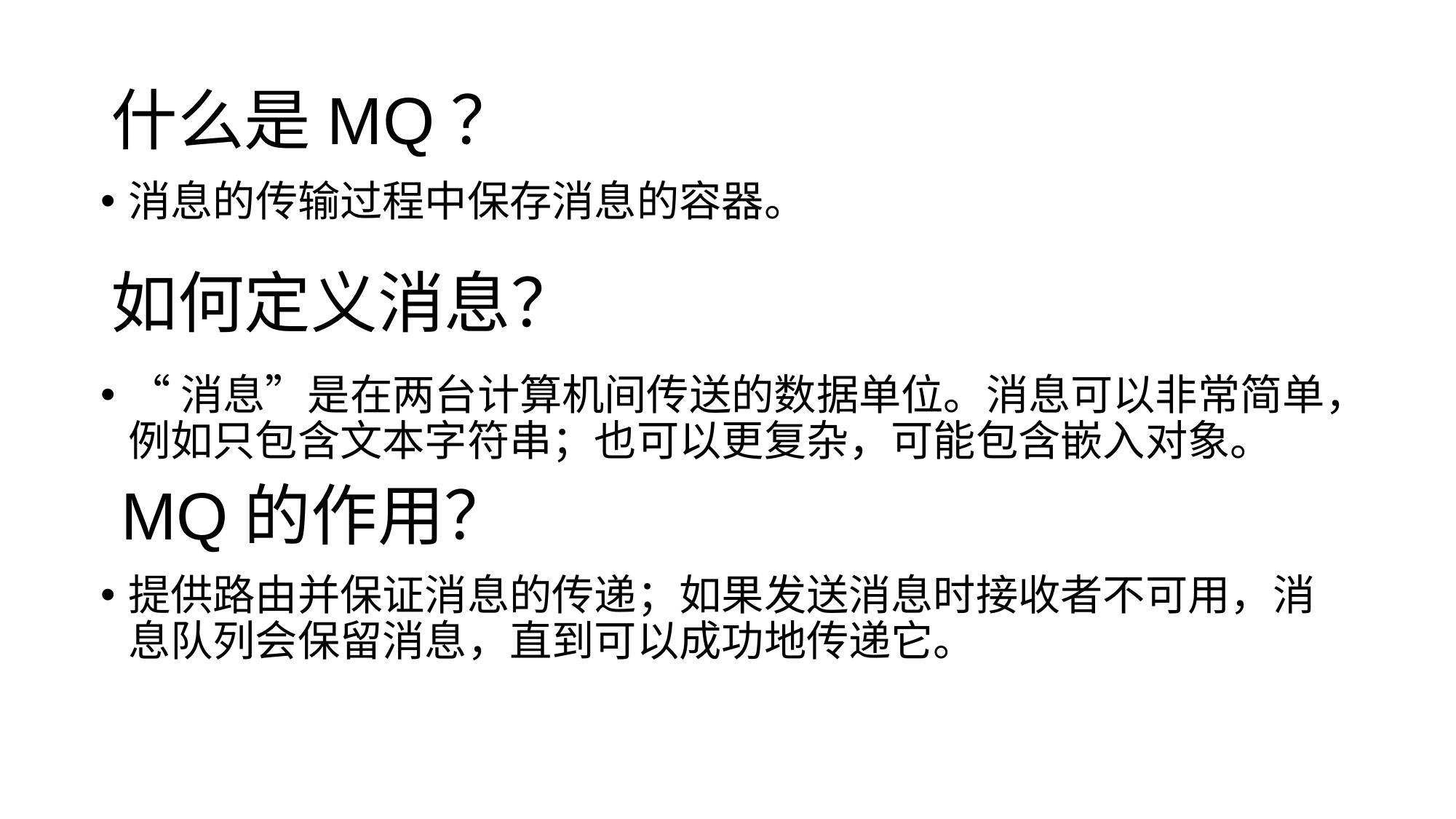

# 什么是MQ？
消息的传输过程中保存消息的容器。
如何定义消息？
“消息”是在两台计算机间传送的数据单位。消息可以非常简单，例如只包含文本字符串；也可以更复杂，可能包含嵌入对象。
MQ的作用？
提供路由并保证消息的传递；如果发送消息时接收者不可用，消息队列会保留消息，直到可以成功地传递它。